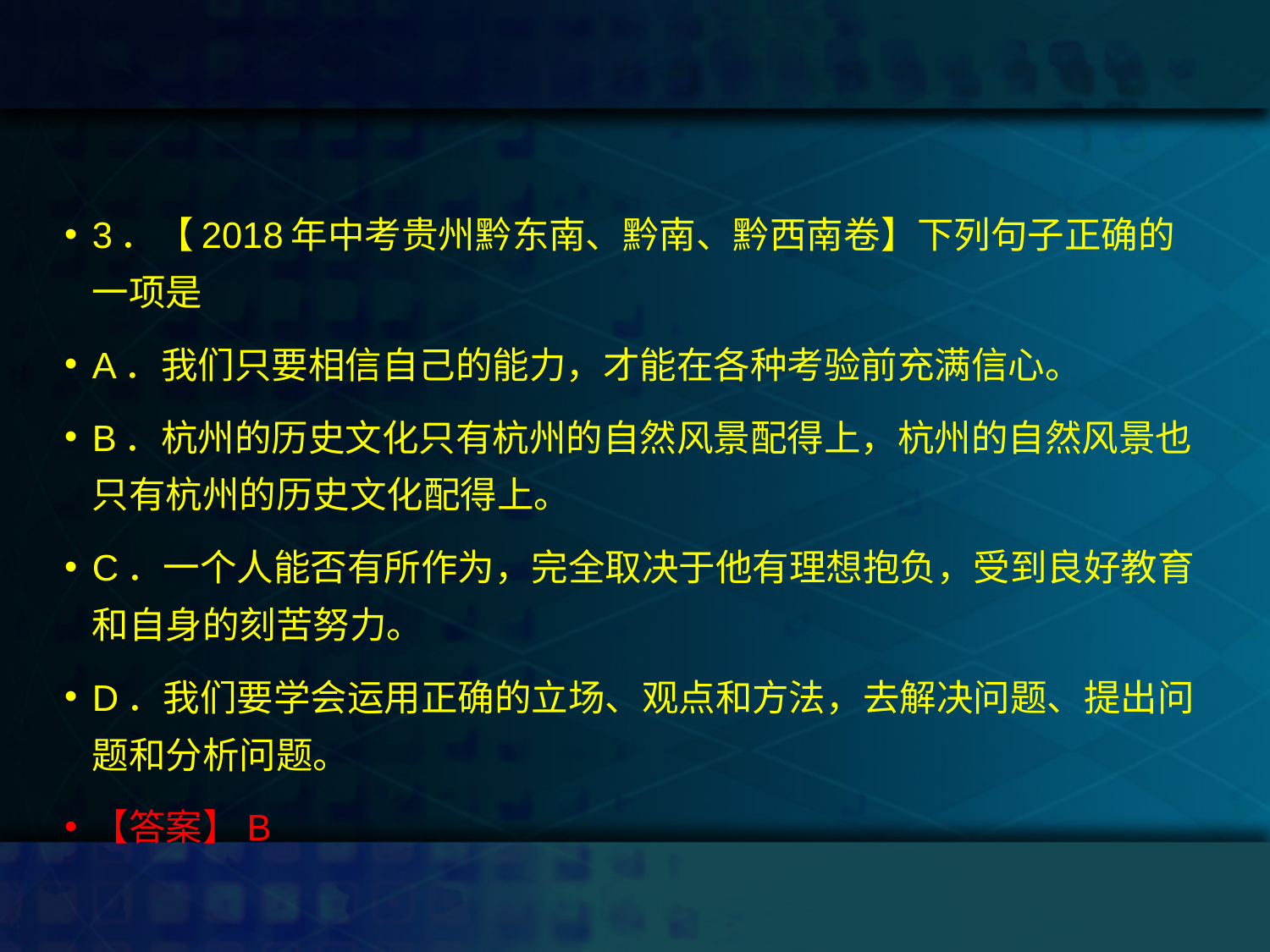

#
3．【2018年中考贵州黔东南、黔南、黔西南卷】下列句子正确的一项是
A．我们只要相信自己的能力，才能在各种考验前充满信心。
B．杭州的历史文化只有杭州的自然风景配得上，杭州的自然风景也只有杭州的历史文化配得上。
C．一个人能否有所作为，完全取决于他有理想抱负，受到良好教育和自身的刻苦努力。
D．我们要学会运用正确的立场、观点和方法，去解决问题、提出问题和分析问题。
【答案】B